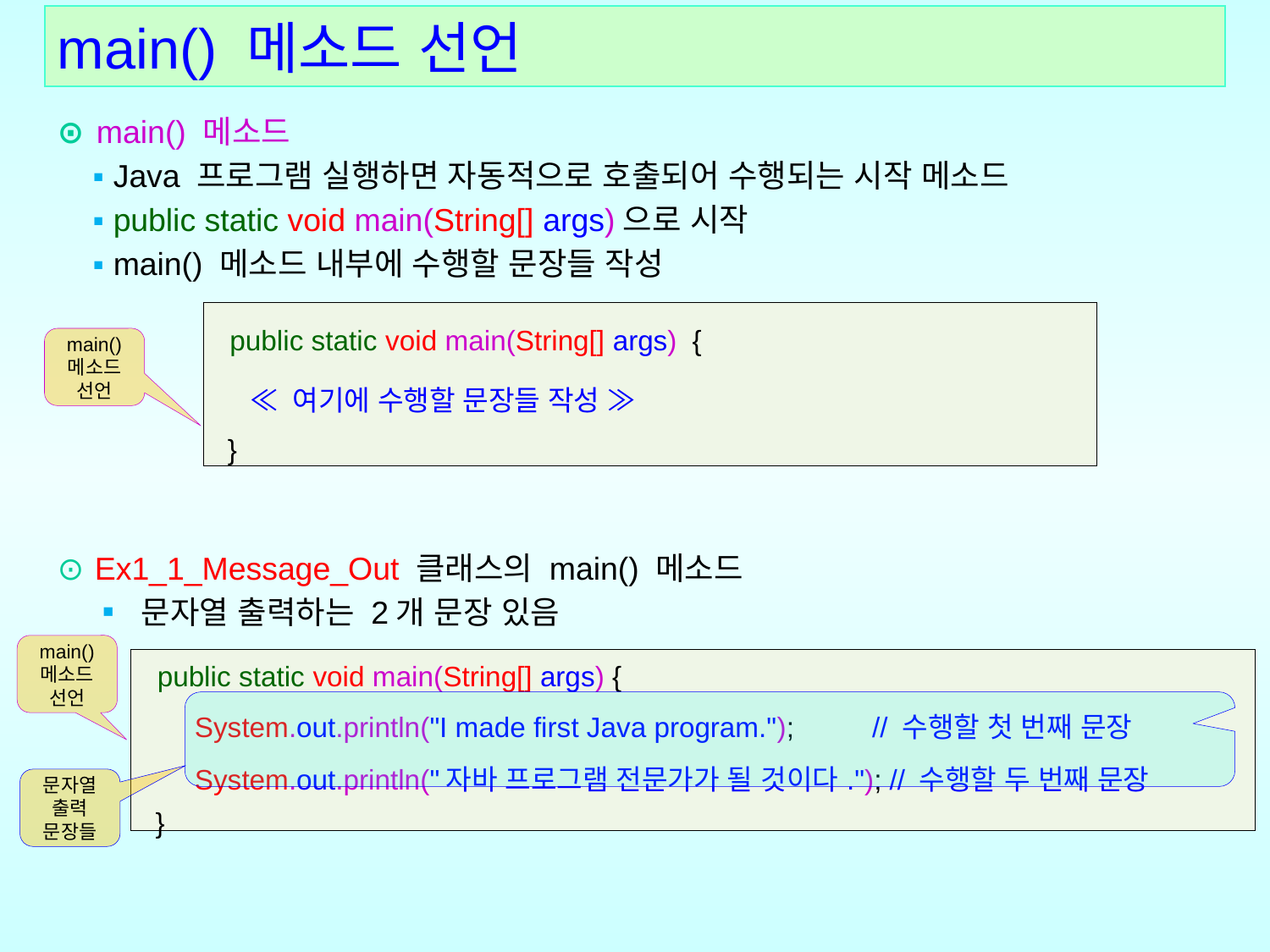

main() 메소드 선언
⊙ main() 메소드
    ▪ Java 프로그램 실행하면 자동적으로 호출되어 수행되는 시작 메소드
    ▪ public static void main(String[] args)으로 시작
    ▪ main() 메소드 내부에 수행할 문장들 작성

| public static void main(String[] args) { ≪ 여기에 수행할 문장들 작성 ≫ } |
| --- |
main() 메소드 선언
⊙ Ex1_1_Message_Out 클래스의 main() 메소드
    ▪ 문자열 출력하는 2개 문장 있음
main() 메소드 선언
| public static void main(String[] args) { System.out.println("I made first Java program."); // 수행할 첫 번째 문장 System.out.println("자바 프로그램 전문가가 될 것이다."); // 수행할 두 번째 문장 } |
| --- |

문자열 출력 문장들